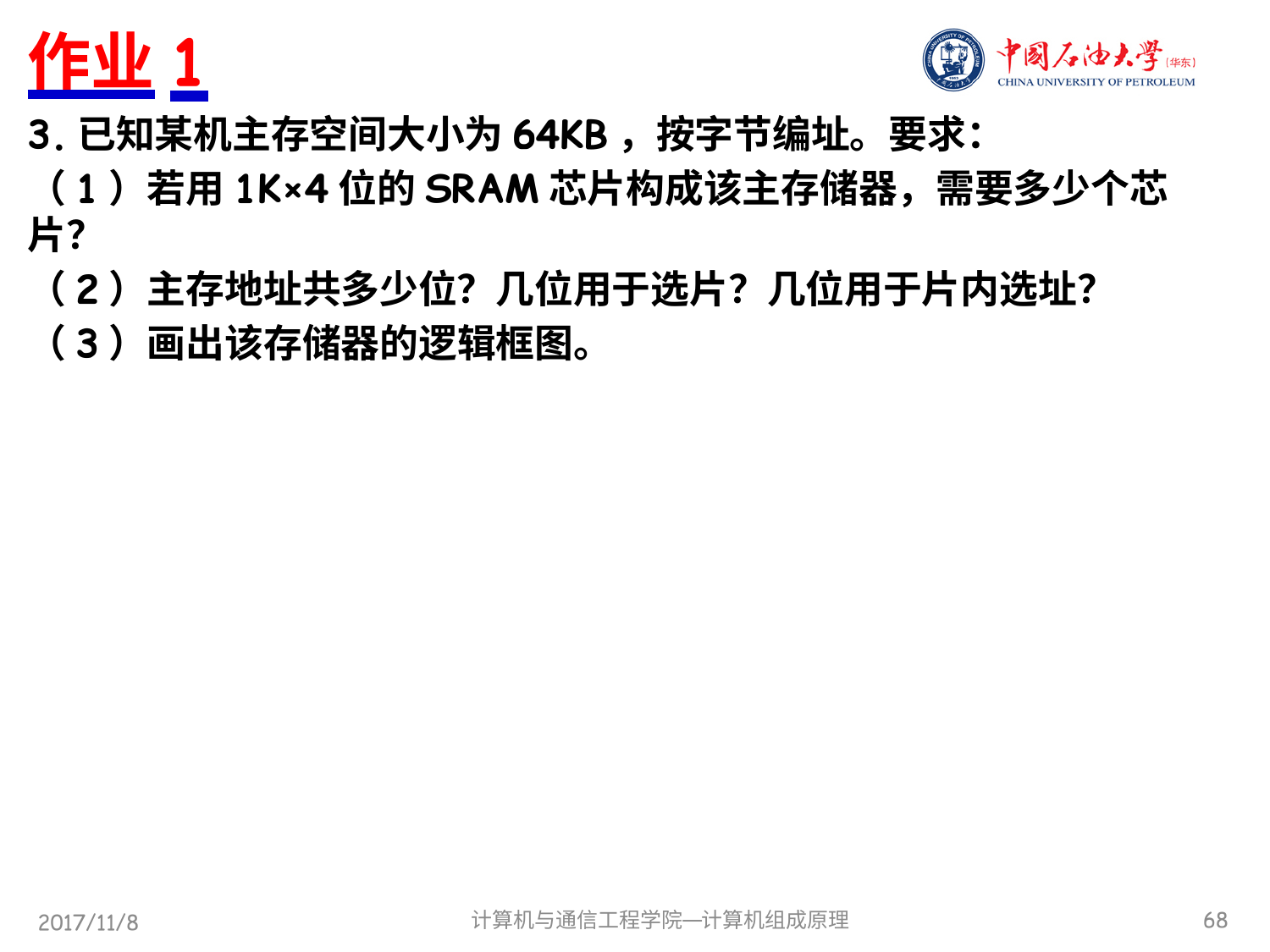

# 作业1
3.已知某机主存空间大小为64KB，按字节编址。要求：
（1）若用1K×4位的SRAM芯片构成该主存储器，需要多少个芯片？
（2）主存地址共多少位？几位用于选片？几位用于片内选址？
（3）画出该存储器的逻辑框图。

计算机与通信工程学院—计算机组成原理
68
2017/11/8